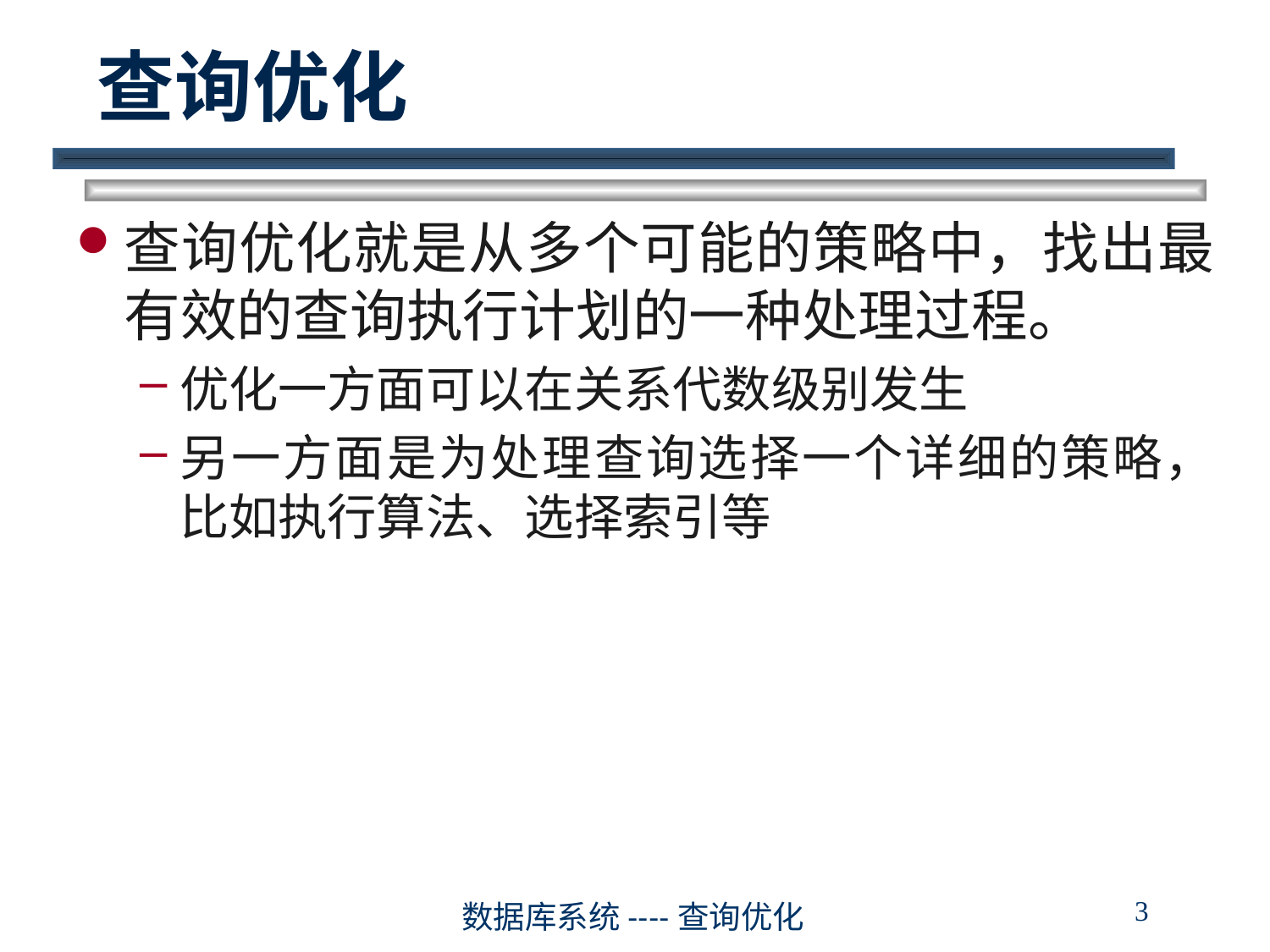

# 查询优化
查询优化就是从多个可能的策略中，找出最有效的查询执行计划的一种处理过程。
优化一方面可以在关系代数级别发生
另一方面是为处理查询选择一个详细的策略，比如执行算法、选择索引等

3
数据库系统----查询优化